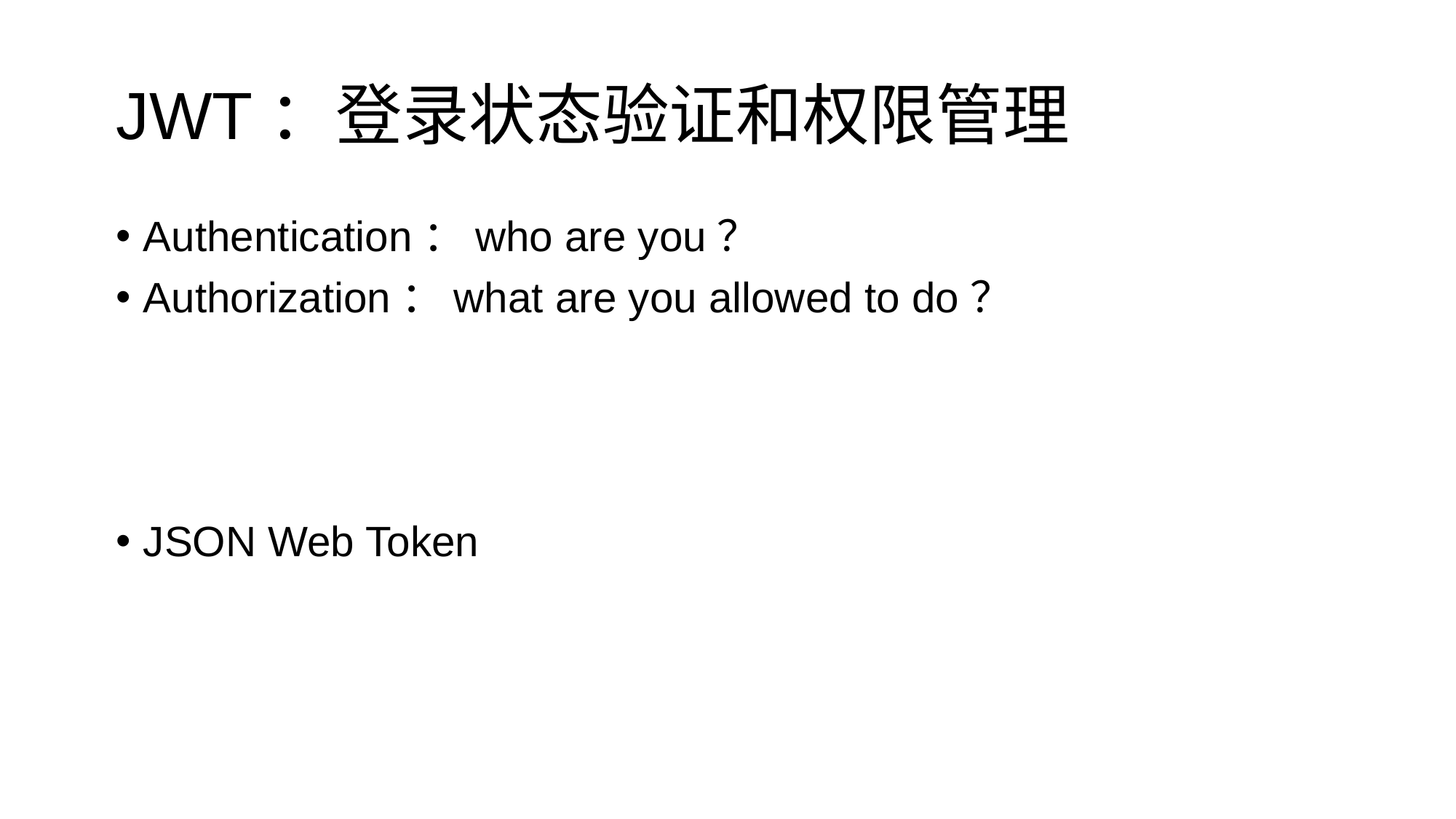

# JWT：登录状态验证和权限管理
Authentication：who are you？
Authorization：what are you allowed to do？

JSON Web Token